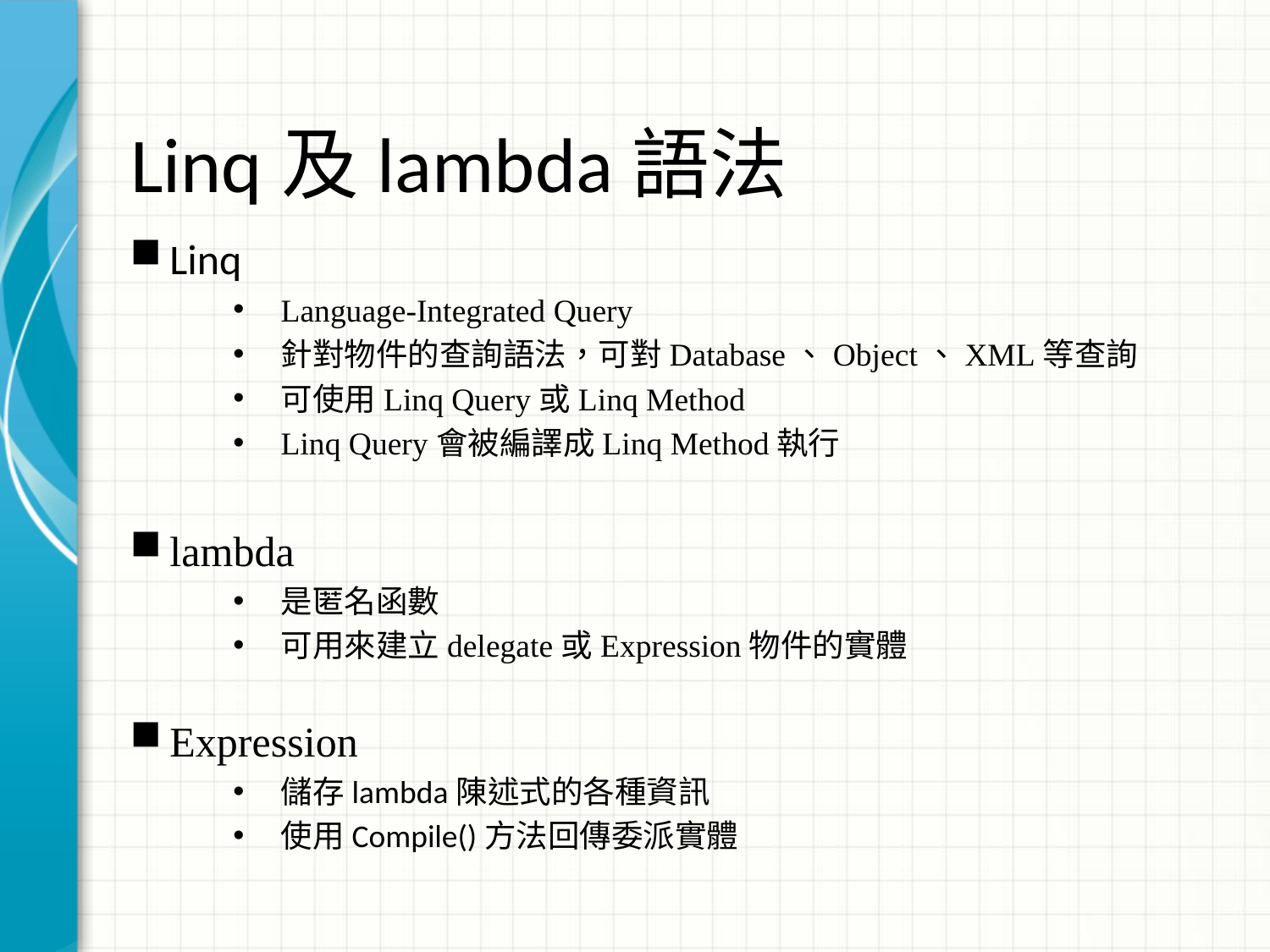

# Linq及lambda語法
Linq
Language-Integrated Query
針對物件的查詢語法，可對Database、Object、XML等查詢
可使用Linq Query或Linq Method
Linq Query會被編譯成Linq Method執行

lambda
是匿名函數
可用來建立delegate或Expression物件的實體

Expression
儲存lambda陳述式的各種資訊
使用Compile()方法回傳委派實體